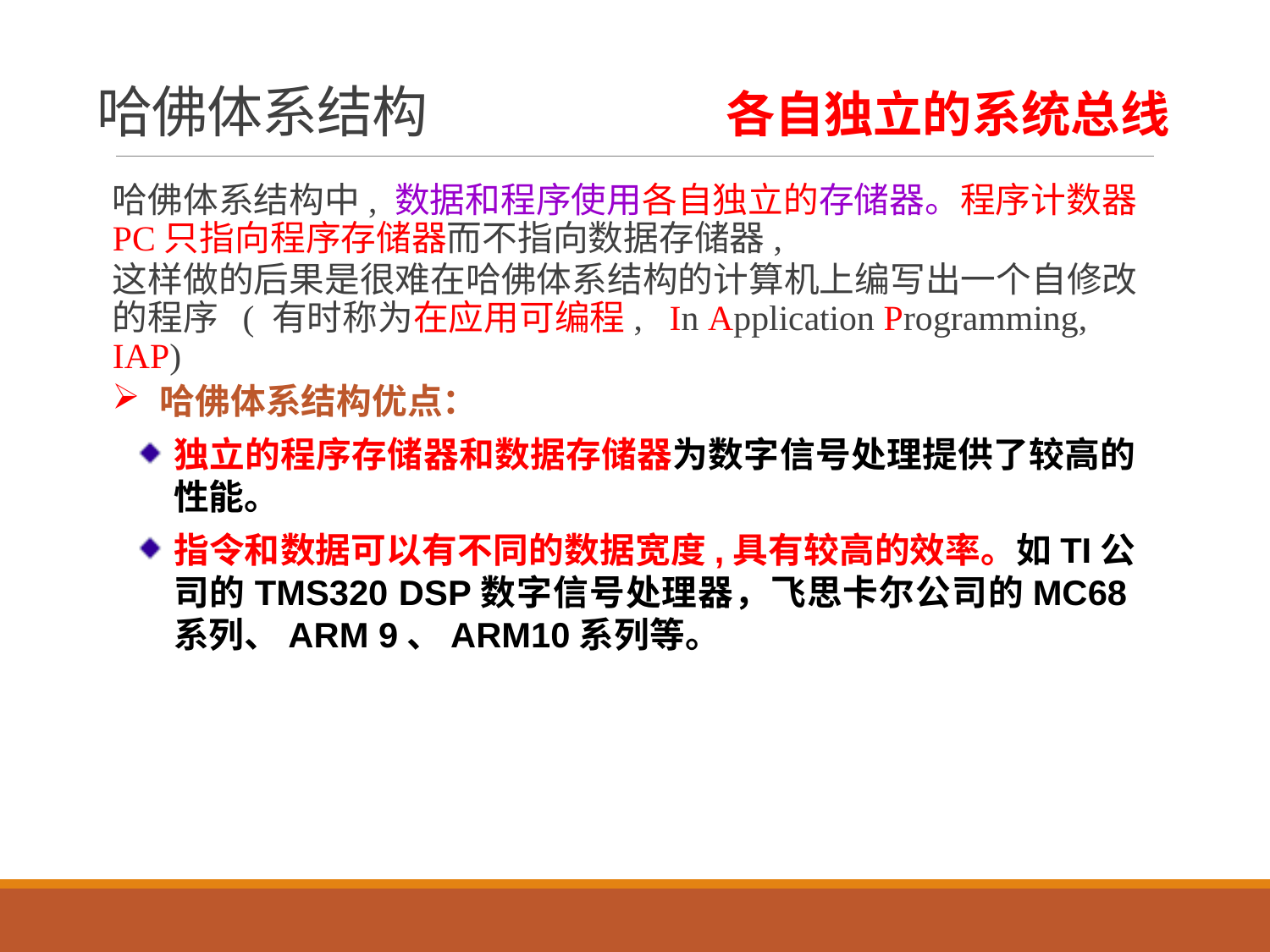

各自独立的系统总线
# 哈佛体系结构
哈佛体系结构中, 数据和程序使用各自独立的存储器。程序计数器PC只指向程序存储器而不指向数据存储器,
这样做的后果是很难在哈佛体系结构的计算机上编写出一个自修改的程序  ( 有时称为在应用可编程,   In Application Programming,  IAP)
哈佛体系结构优点：
独立的程序存储器和数据存储器为数字信号处理提供了较高的性能。
指令和数据可以有不同的数据宽度,具有较高的效率。如TI公司的TMS320 DSP数字信号处理器，飞思卡尔公司的MC68系列、ARM 9、ARM10系列等。